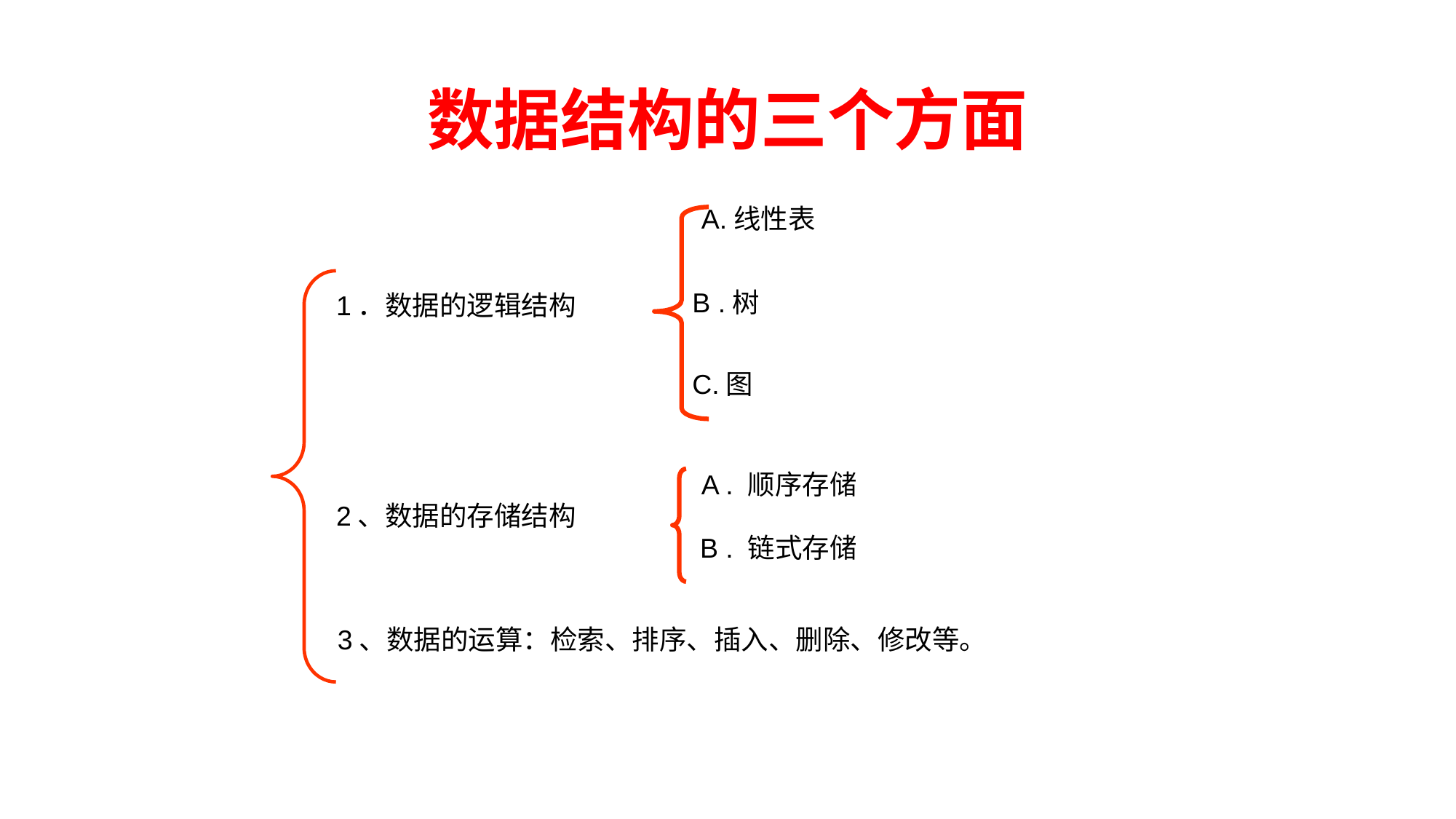

# 数据结构的三个方面
A.线性表

B .树
 1．数据的逻辑结构

C.图
A . 顺序存储

 2、数据的存储结构
 B . 链式存储
3、数据的运算：检索、排序、插入、删除、修改等。